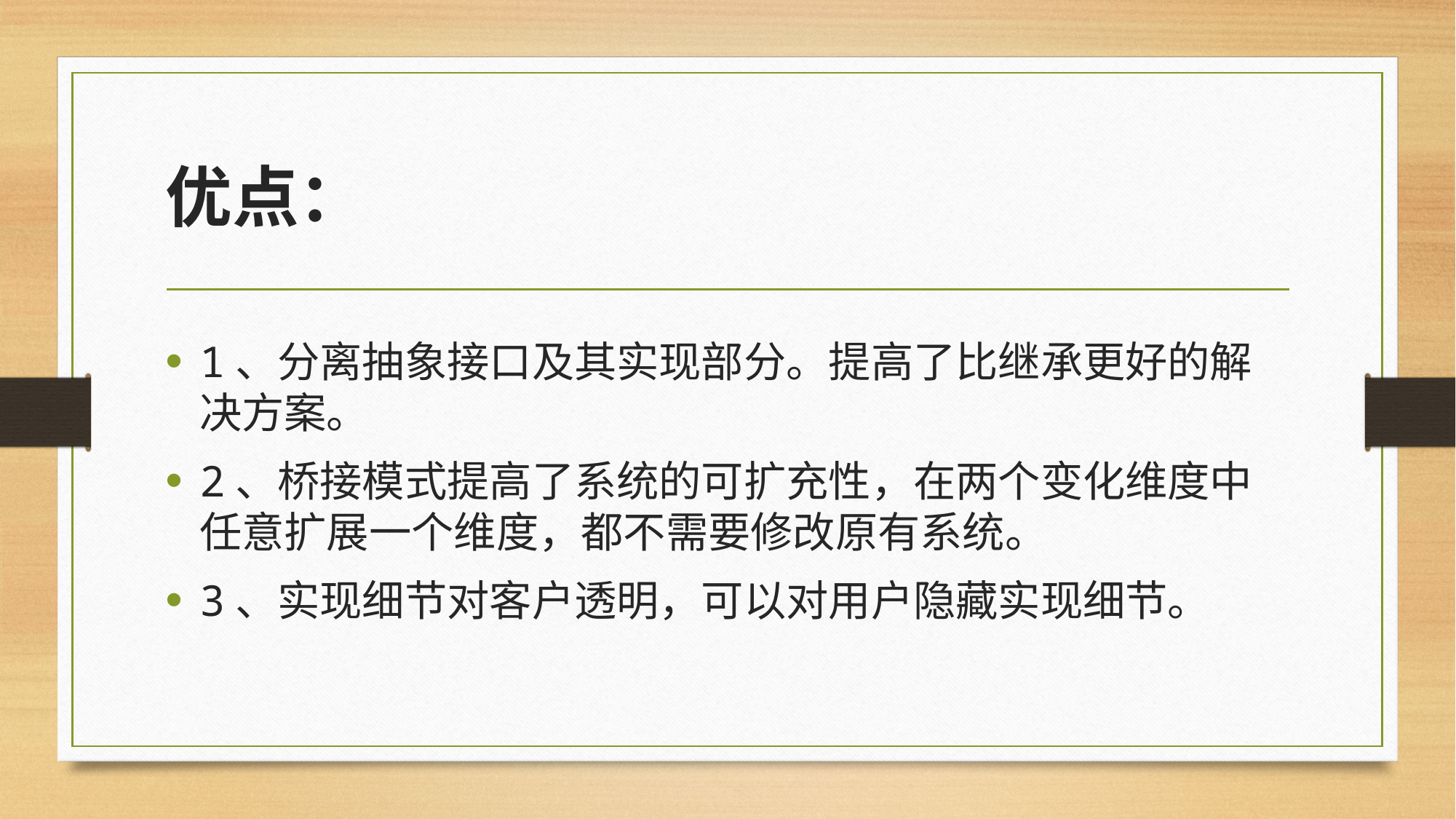

# 优点：
1、分离抽象接口及其实现部分。提高了比继承更好的解决方案。
2、桥接模式提高了系统的可扩充性，在两个变化维度中任意扩展一个维度，都不需要修改原有系统。
3、实现细节对客户透明，可以对用户隐藏实现细节。